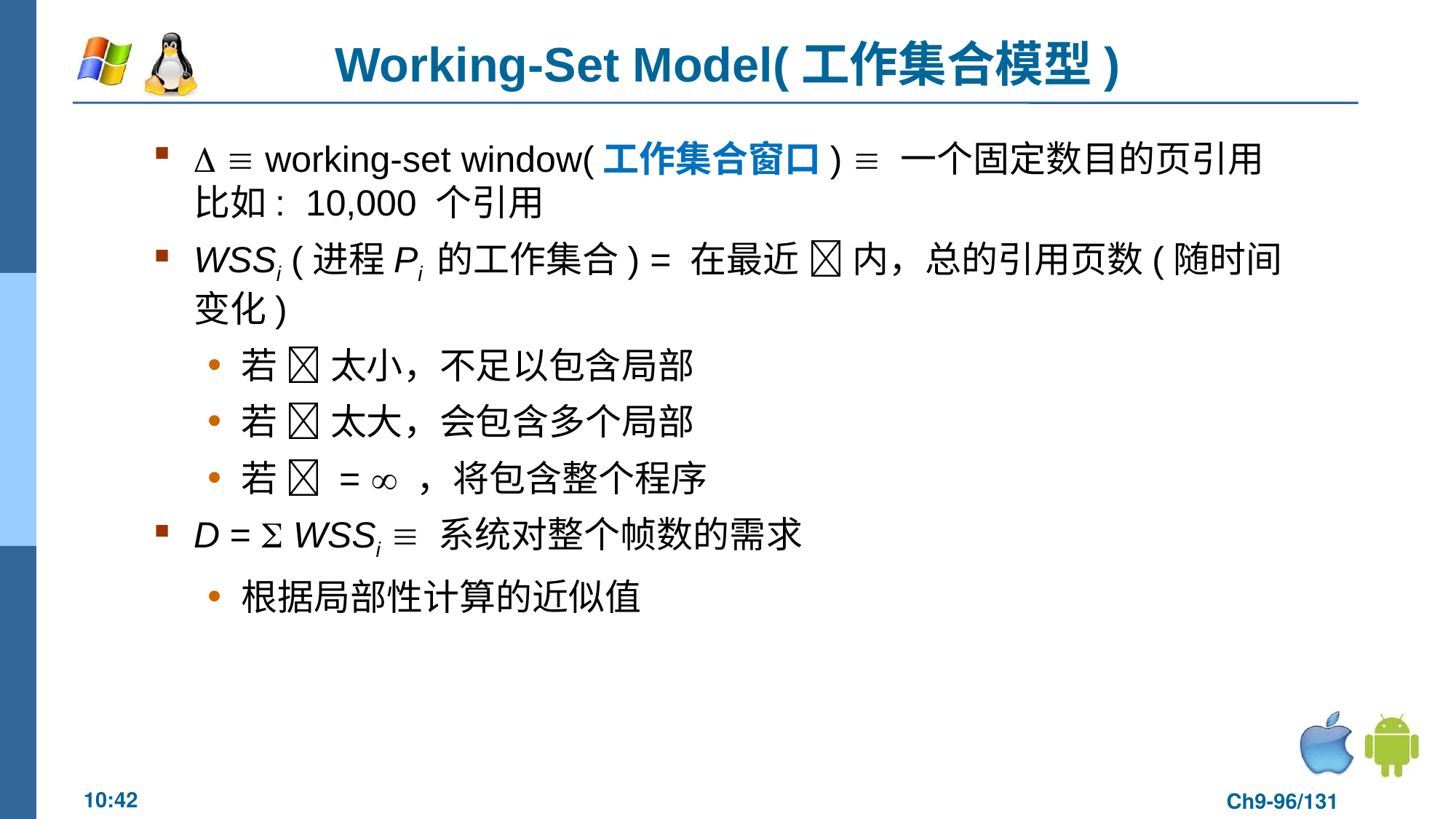

# Working-Set Model(工作集合模型)
Δ ≡ working-set window(工作集合窗口) ≡ 一个固定数目的页引用
比如:  10,000 个引用
WSSi (进程Pi 的工作集合) = 在最近 Δ 内，总的引用页数(随时间变化)
若 Δ 太小，不足以包含局部
若 Δ 太大，会包含多个局部
若 Δ = ∞ ，将包含整个程序
D = Σ WSSi ≡ 系统对整个帧数的需求
根据局部性计算的近似值